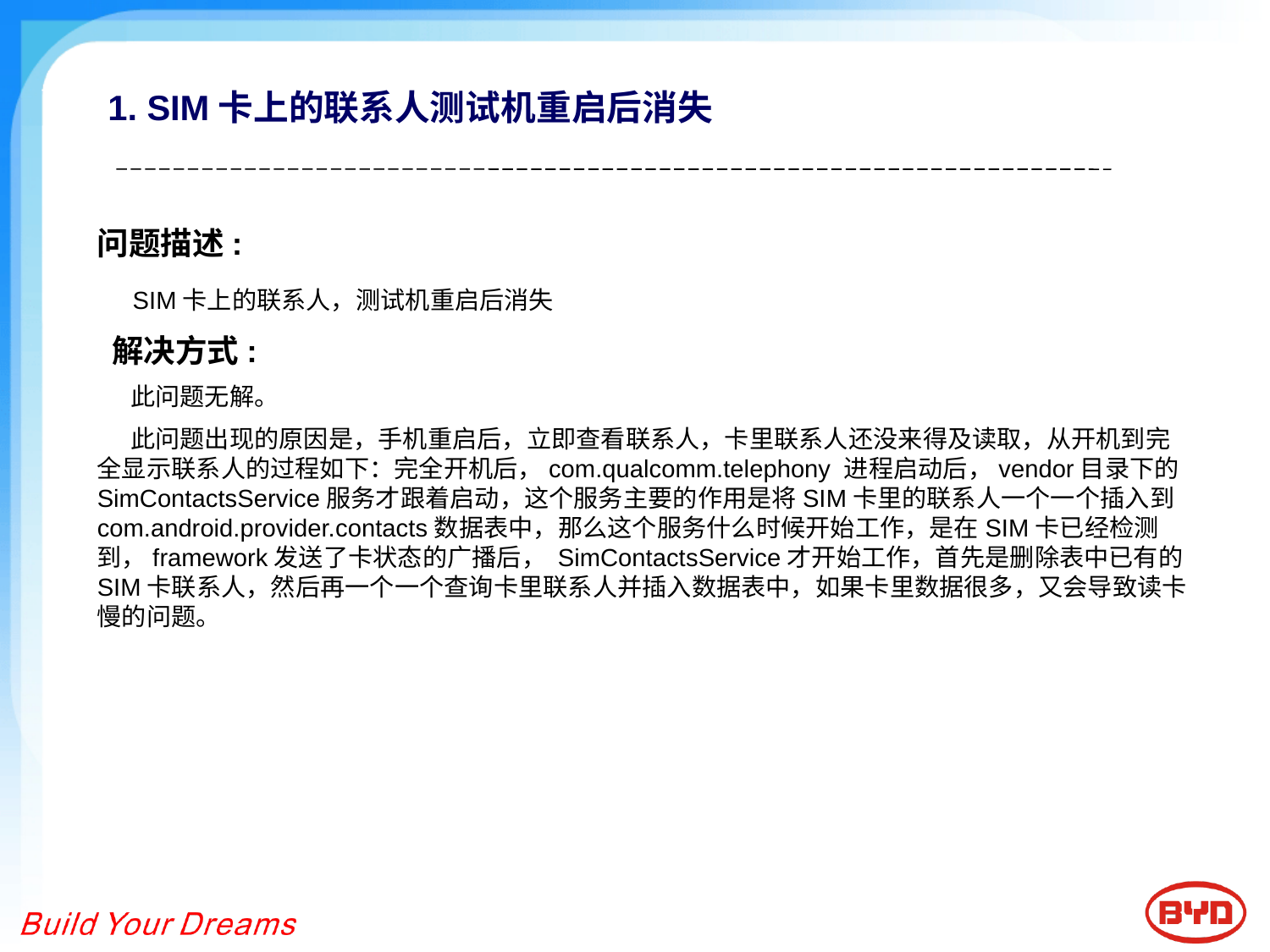

1. SIM卡上的联系人测试机重启后消失

问题描述:
    SIM卡上的联系人，测试机重启后消失
 解决方式:
     此问题无解。
     此问题出现的原因是，手机重启后，立即查看联系人，卡里联系人还没来得及读取，从开机到完全显示联系人的过程如下：完全开机后，com.qualcomm.telephony 进程启动后，vendor目录下的SimContactsService服务才跟着启动，这个服务主要的作用是将SIM卡里的联系人一个一个插入到com.android.provider.contacts数据表中，那么这个服务什么时候开始工作，是在SIM卡已经检测到，framework发送了卡状态的广播后， SimContactsService才开始工作，首先是删除表中已有的SIM卡联系人，然后再一个一个查询卡里联系人并插入数据表中，如果卡里数据很多，又会导致读卡慢的问题。